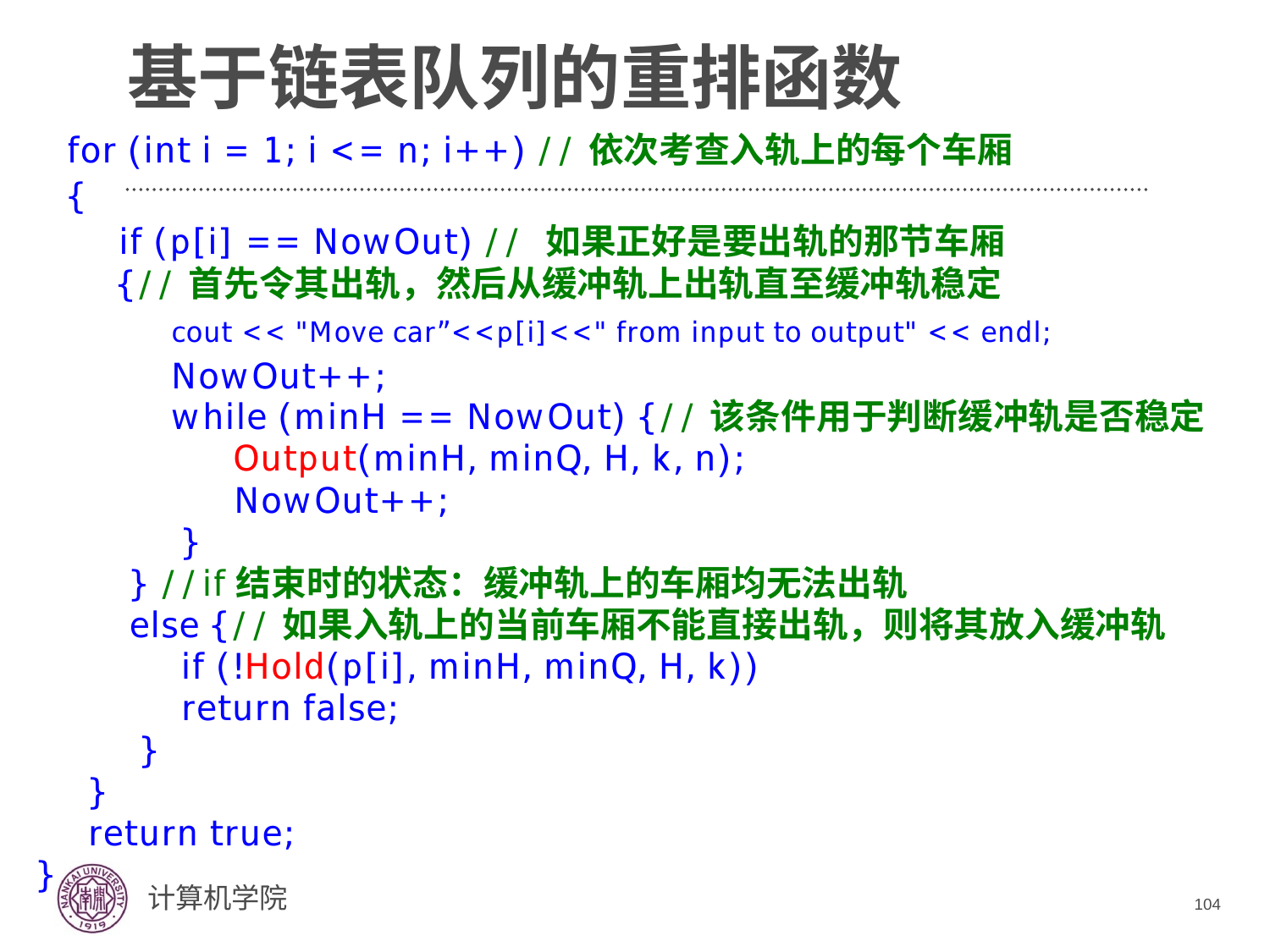

# 基于链表队列的重排函数
   for (int i = 1; i <= n; i++) //依次考查入轨上的每个车厢
   {
        if (p[i] == NowOut) // 如果正好是要出轨的那节车厢
     {//首先令其出轨，然后从缓冲轨上出轨直至缓冲轨稳定
             cout << "Move car”<<p[i]<<" from input to output" << endl;
             NowOut++;
             while (minH == NowOut) {//该条件用于判断缓冲轨是否稳定
                   Output(minH, minQ, H, k, n);
   	                NowOut++;
              }
         } //if结束时的状态：缓冲轨上的车厢均无法出轨
         else {//如果入轨上的当前车厢不能直接出轨，则将其放入缓冲轨
              if (!Hold(p[i], minH, minQ, H, k))
              return false;
          }
     }
     return true;
}

104